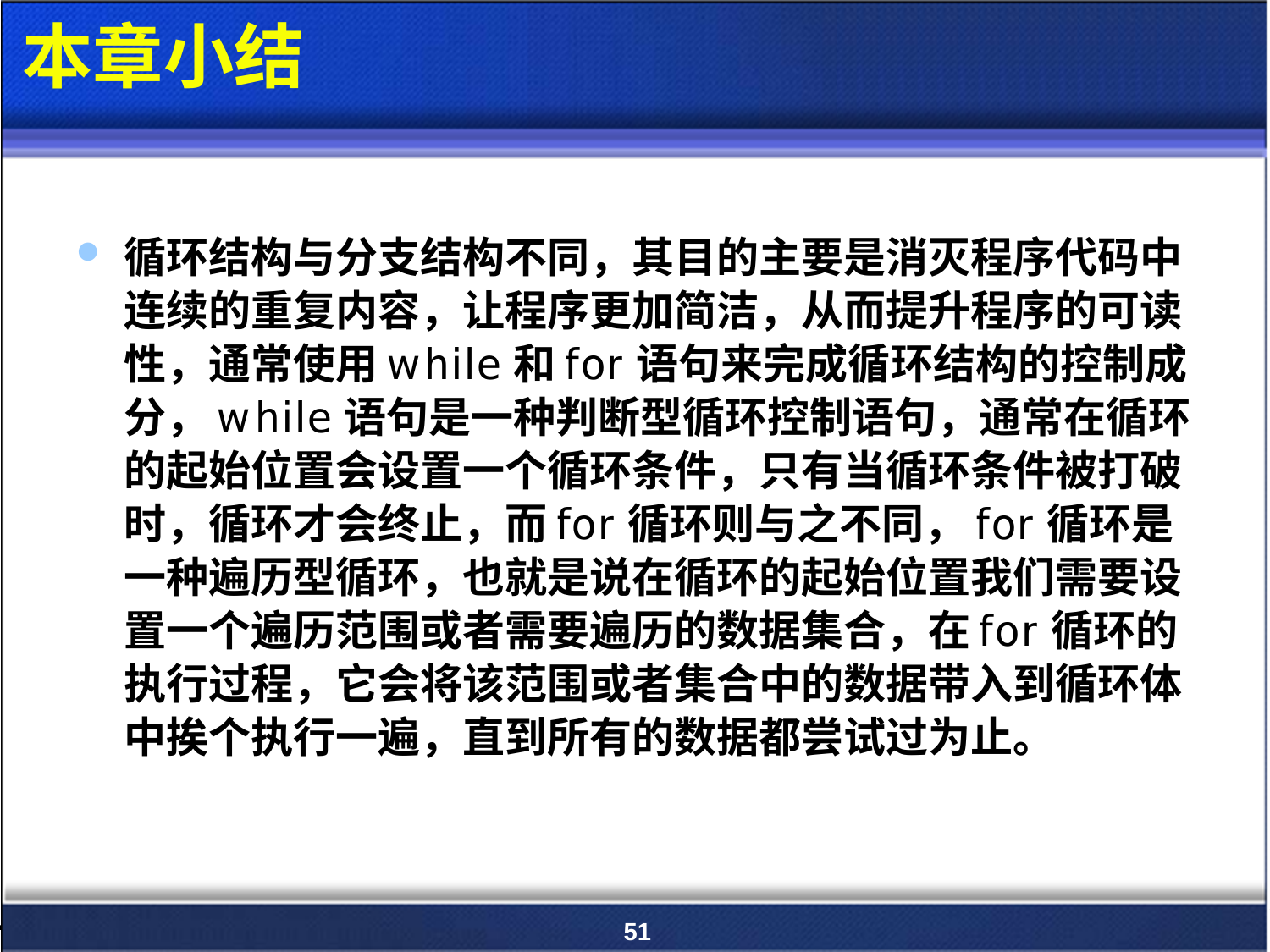

# 本章小结
循环结构与分支结构不同，其目的主要是消灭程序代码中连续的重复内容，让程序更加简洁，从而提升程序的可读性，通常使用while和for语句来完成循环结构的控制成分，while语句是一种判断型循环控制语句，通常在循环的起始位置会设置一个循环条件，只有当循环条件被打破时，循环才会终止，而for循环则与之不同，for循环是一种遍历型循环，也就是说在循环的起始位置我们需要设置一个遍历范围或者需要遍历的数据集合，在for循环的执行过程，它会将该范围或者集合中的数据带入到循环体中挨个执行一遍，直到所有的数据都尝试过为止。

51